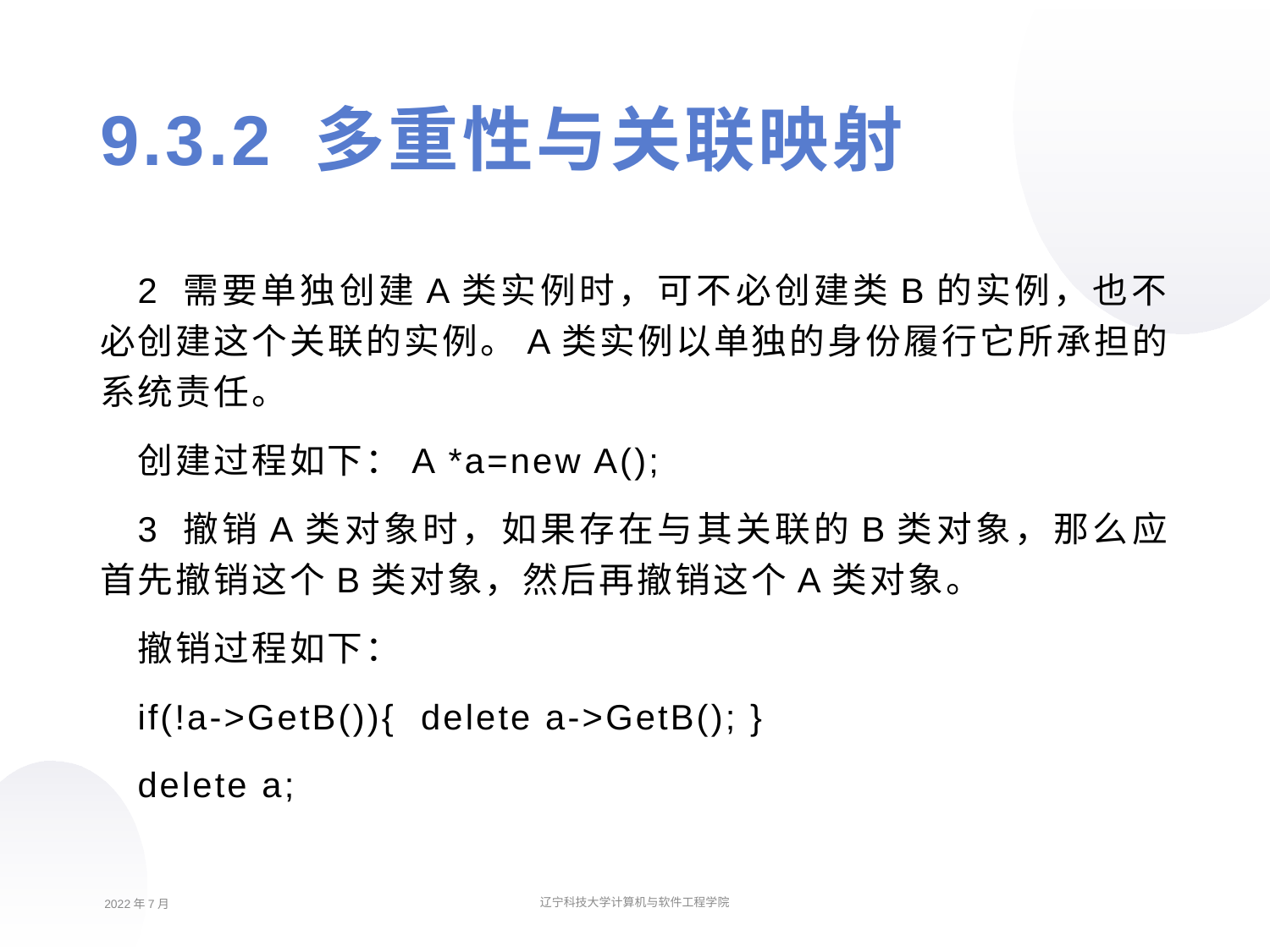

9.3.2 多重性与关联映射
2 需要单独创建A类实例时，可不必创建类B的实例，也不必创建这个关联的实例。A类实例以单独的身份履行它所承担的系统责任。
创建过程如下：A *a=new A();
3 撤销A类对象时，如果存在与其关联的B类对象，那么应首先撤销这个B类对象，然后再撤销这个A类对象。
撤销过程如下：
if(!a->GetB()){  delete a->GetB(); }
delete a;

2022年7月
辽宁科技大学计算机与软件工程学院
52